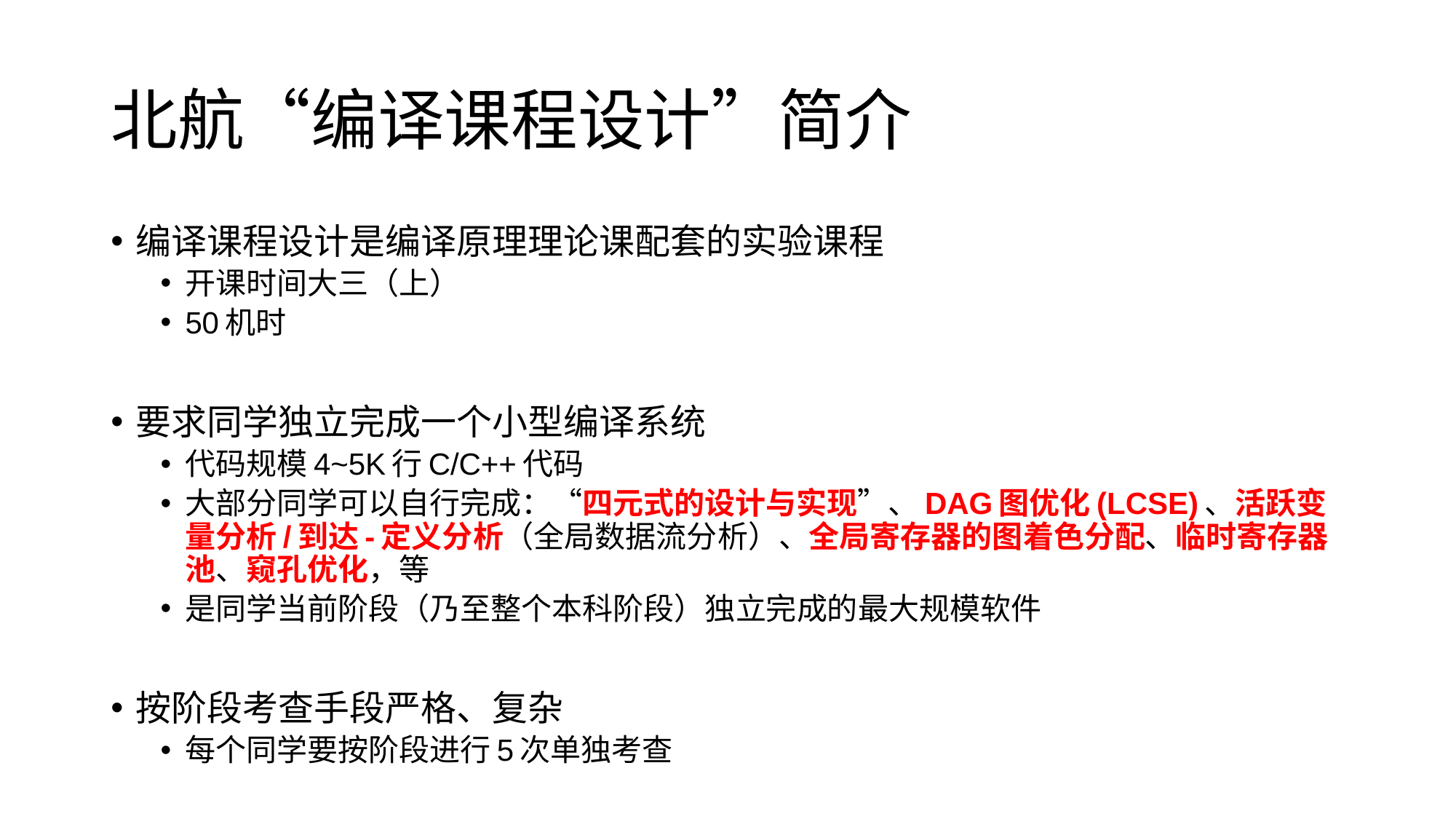

# 北航“编译课程设计”简介
编译课程设计是编译原理理论课配套的实验课程
开课时间大三（上）
50机时

要求同学独立完成一个小型编译系统
代码规模4~5K行C/C++代码
大部分同学可以自行完成：“四元式的设计与实现”、DAG图优化(LCSE)、活跃变量分析/到达-定义分析（全局数据流分析）、全局寄存器的图着色分配、临时寄存器池、窥孔优化，等
是同学当前阶段（乃至整个本科阶段）独立完成的最大规模软件

按阶段考查手段严格、复杂
每个同学要按阶段进行5次单独考查